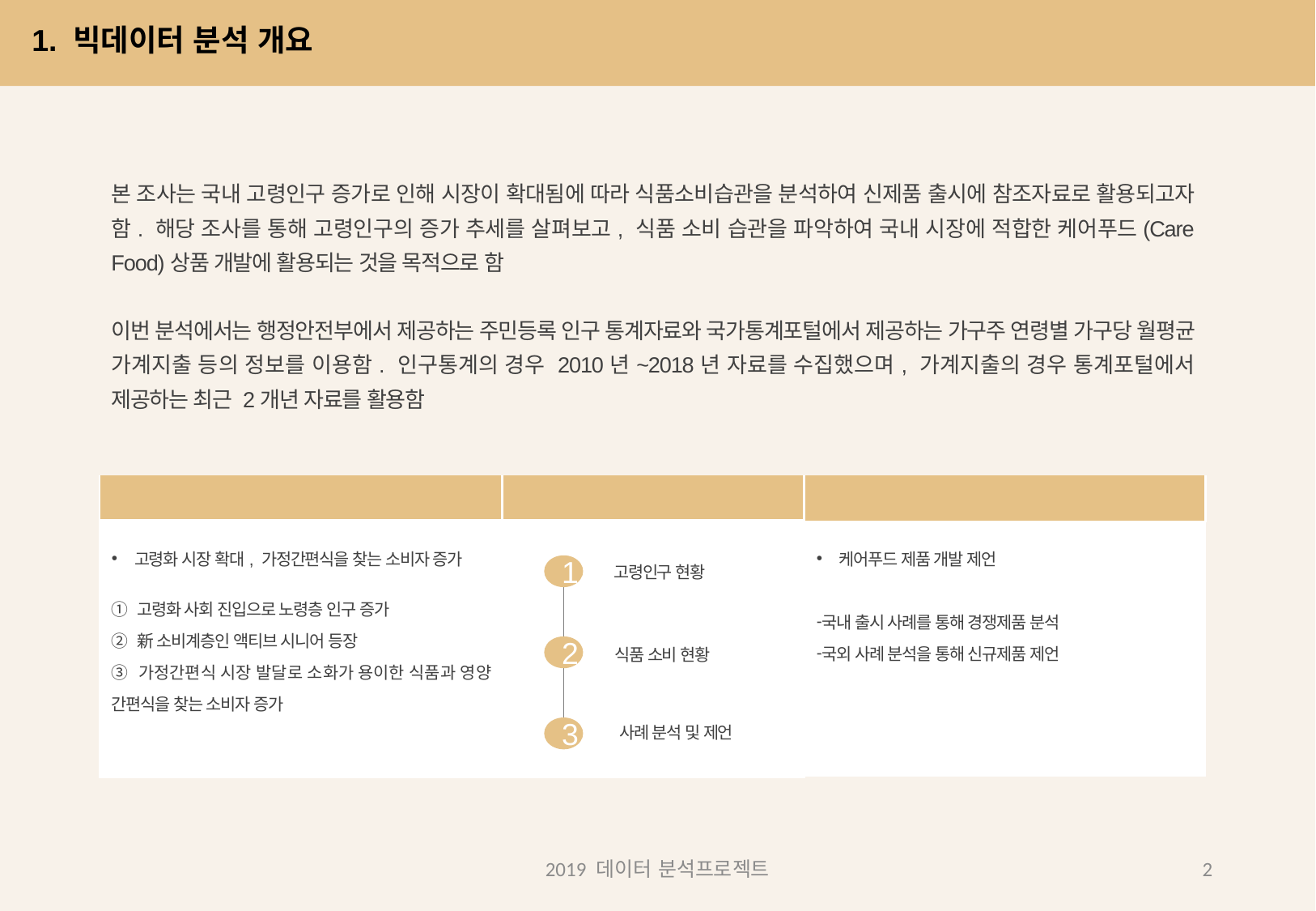

조사 배경
① 고령화 사회 진입으로 노령층 인구 증가
② 新 소비계층인 액티브 시니어 등장
③ 가정간편식 시장 발달로 소화가 용이한 식품과 영양 간편식을 찾는 소비자 증가

기대효과
본 조사는 고령화 인구를 대상으로 케어푸드 개발과 관련한 제품의 품목을 줄이고 이와 관련된 국내외 사례를 통해
1. 빅데이터 분석 개요
본 조사는 국내 고령인구 증가로 인해 시장이 확대됨에 따라 식품소비습관을 분석하여 신제품 출시에 참조자료로 활용되고자 함. 해당 조사를 통해 고령인구의 증가 추세를 살펴보고, 식품 소비 습관을 파악하여 국내 시장에 적합한 케어푸드(Care Food)상품 개발에 활용되는 것을 목적으로 함

이번 분석에서는 행정안전부에서 제공하는 주민등록 인구 통계자료와 국가통계포털에서 제공하는 가구주 연령별 가구당 월평균 가계지출 등의 정보를 이용함. 인구통계의 경우 2010년~2018년 자료를 수집했으며, 가계지출의 경우 통계포털에서 제공하는 최근 2개년 자료를 활용함
| 조사 배경 | 조사 순서 | 기대 효과 |
| --- | --- | --- |
| 고령화 시장 확대, 가정간편식을 찾는 소비자 증가 ① 고령화 사회 진입으로 노령층 인구 증가 ② 新 소비계층인 액티브 시니어 등장 ③ 가정간편식 시장 발달로 소화가 용이한 식품과 영양 간편식을 찾는 소비자 증가 |  | 케어푸드 제품 개발 제언 국내 출시 사례를 통해 경쟁제품 분석 국외 사례 분석을 통해 신규제품 제언 |
1
고령인구 현황
2
식품 소비 현황
 사례 분석 및 제언
3
2019 데이터 분석프로젝트
2
*영어를 기준으로 연관 키워드를 분석함. 영어단어가 동일한 경우 공통어로 분류했으며, 상이한 단어는 비공통어로 분류함
2